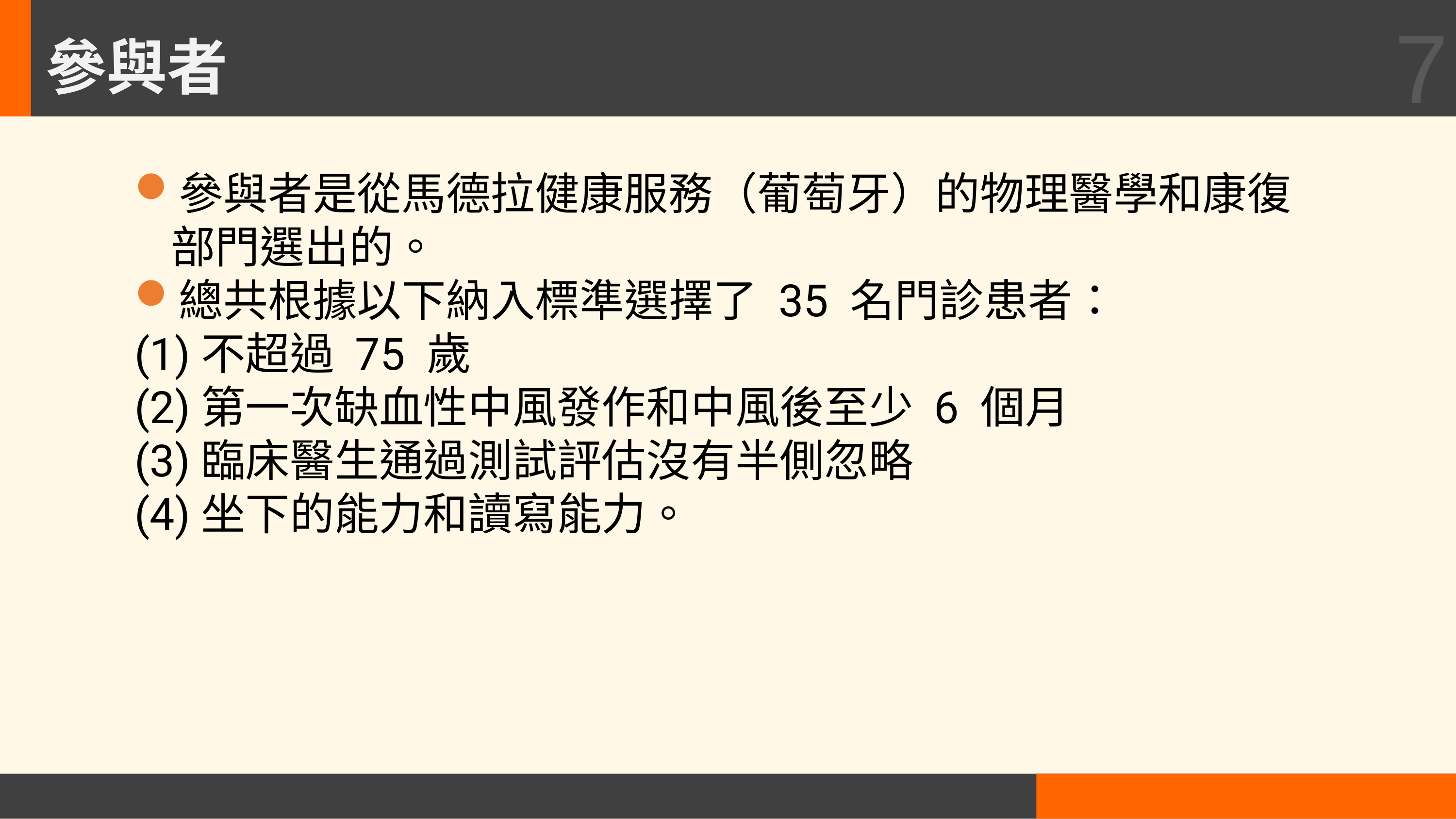

7
# 參與者
參與者是從馬德拉健康服務（葡萄牙）的物理醫學和康復部門選出的。
總共根據以下納入標準選擇了 35 名門診患者：
(1)不超過 75 歲
(2)第一次缺血性中風發作和中風後至少 6 個月
(3)臨床醫生通過測試評估沒有半側忽略
(4)坐下的能力和讀寫能力。